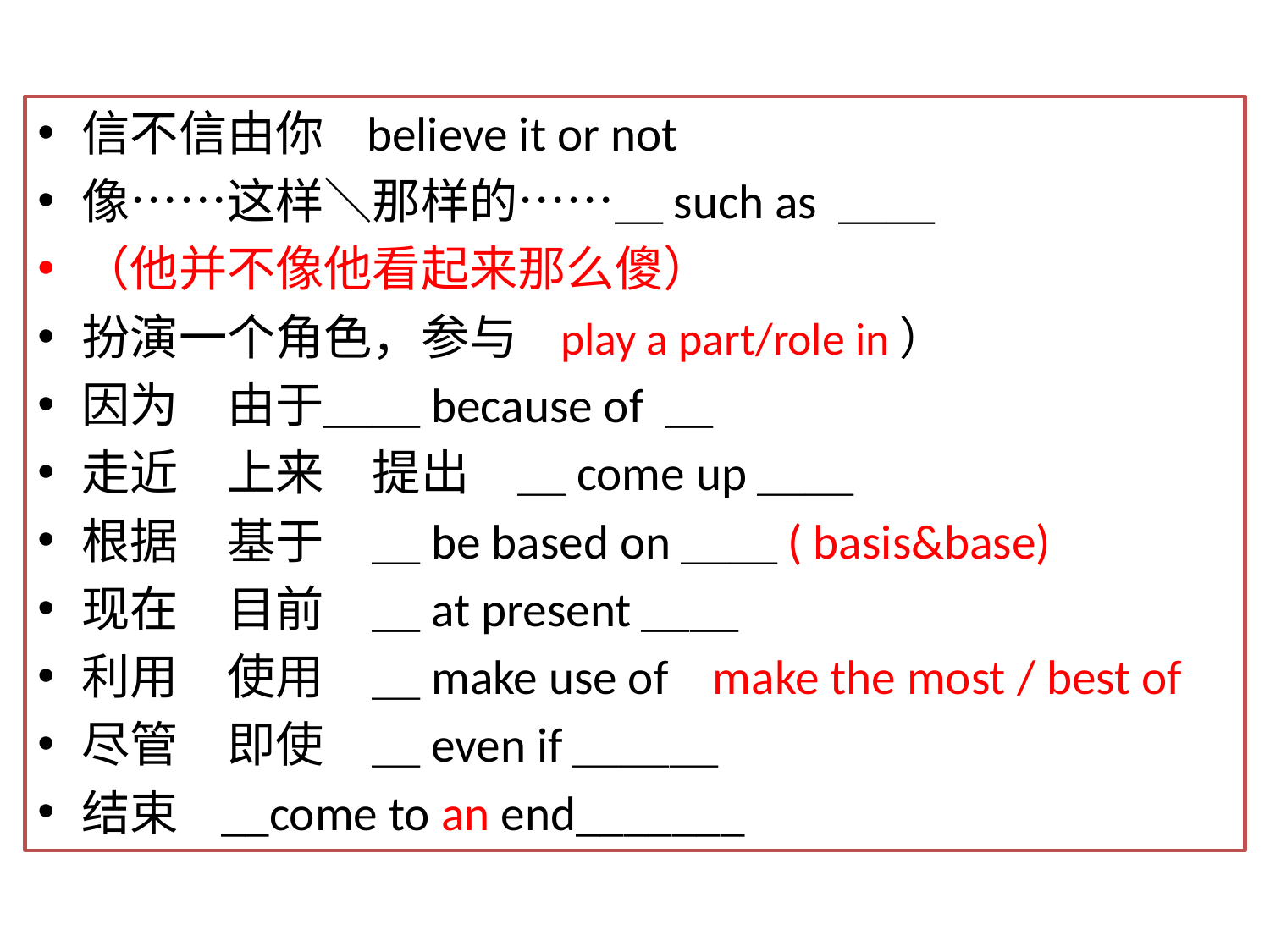

信不信由你   believe it or not
像……这样＼那样的……＿such as ＿＿
（他并不像他看起来那么傻）
扮演一个角色，参与   play a part/role in）
因为　由于＿＿because of ＿
走近　上来　提出　＿come up＿＿
根据　基于　＿be based on＿＿( basis&base)
现在　目前　＿at present＿＿
利用　使用　＿make use of    make the most / best of
尽管　即使　＿even if＿＿＿
结束   __come to an end_______